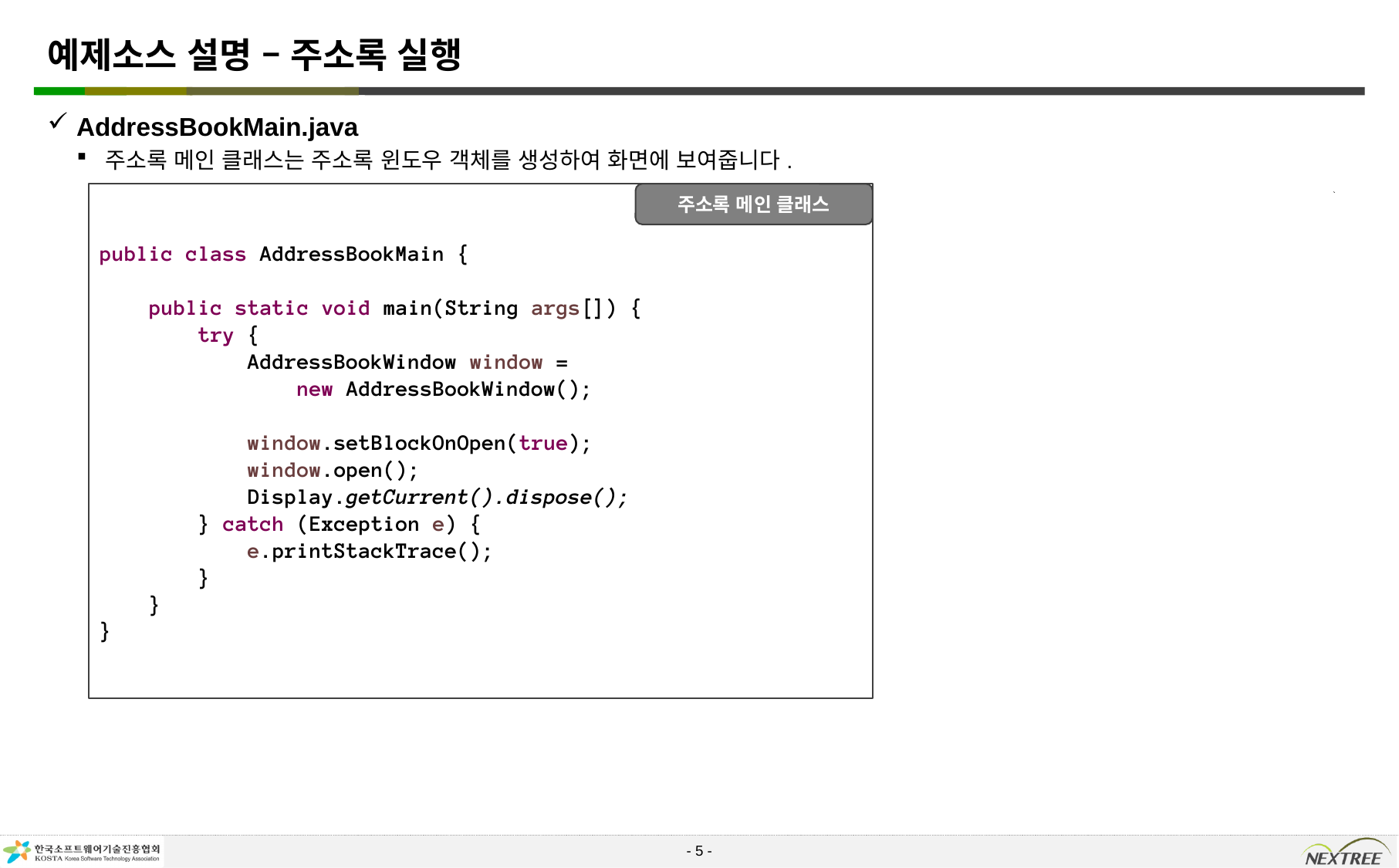

# 예제소스 설명 – 주소록 실행
AddressBookMain.java
주소록 메인 클래스는 주소록 윈도우 객체를 생성하여 화면에 보여줍니다.
public class AddressBookMain {

    public static void main(String args[]) {
        try {
            AddressBookWindow window =
                new AddressBookWindow();

            window.setBlockOnOpen(true);
            window.open();
            Display.getCurrent().dispose();
        } catch (Exception e) {
            e.printStackTrace();
        }
    }
}
주소록 메인 클래스